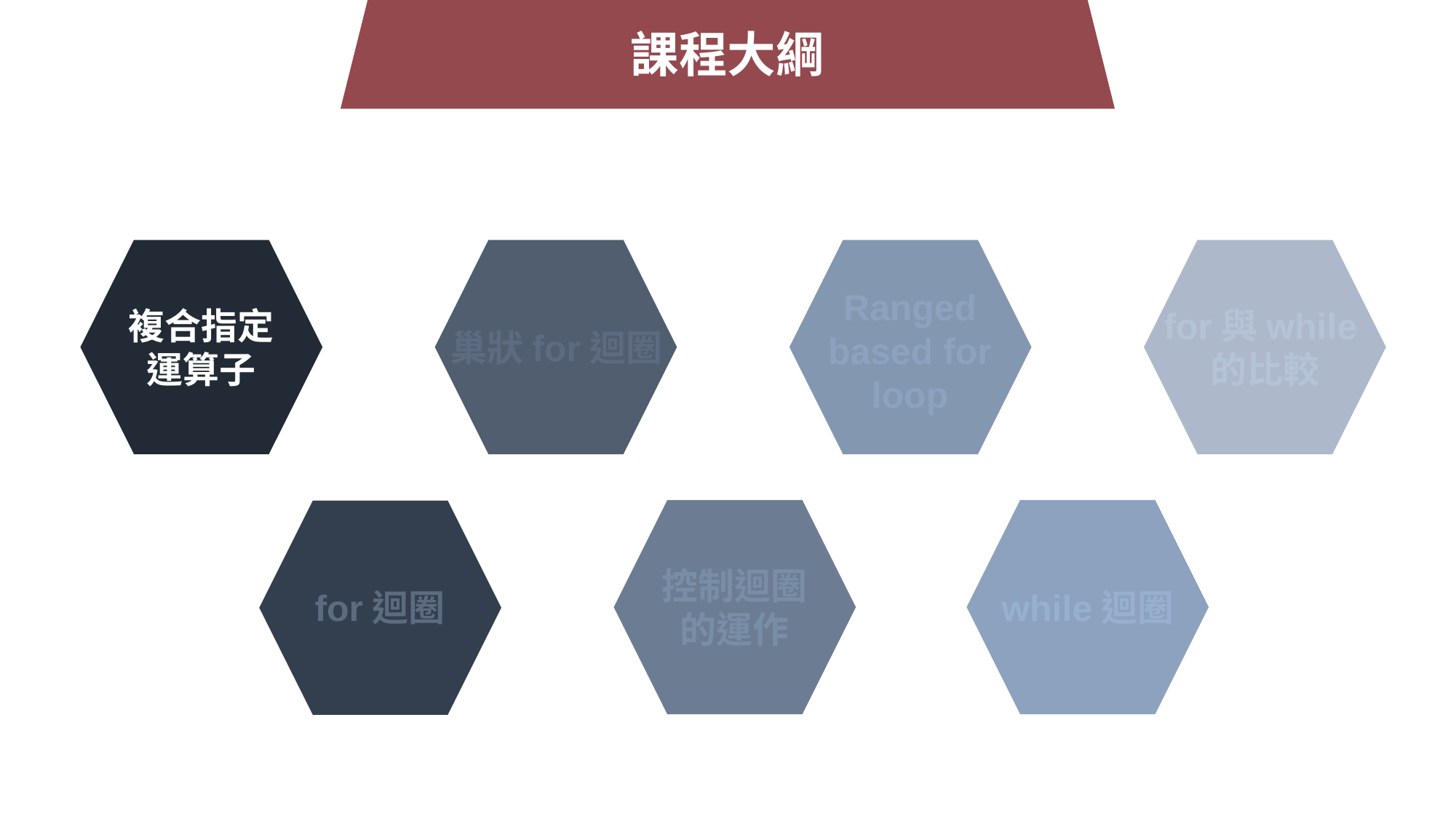

課程大綱

Ranged based for loop
複合指定運算子
for與while的比較
巢狀for迴圈

控制迴圈的運作
while迴圈
for迴圈